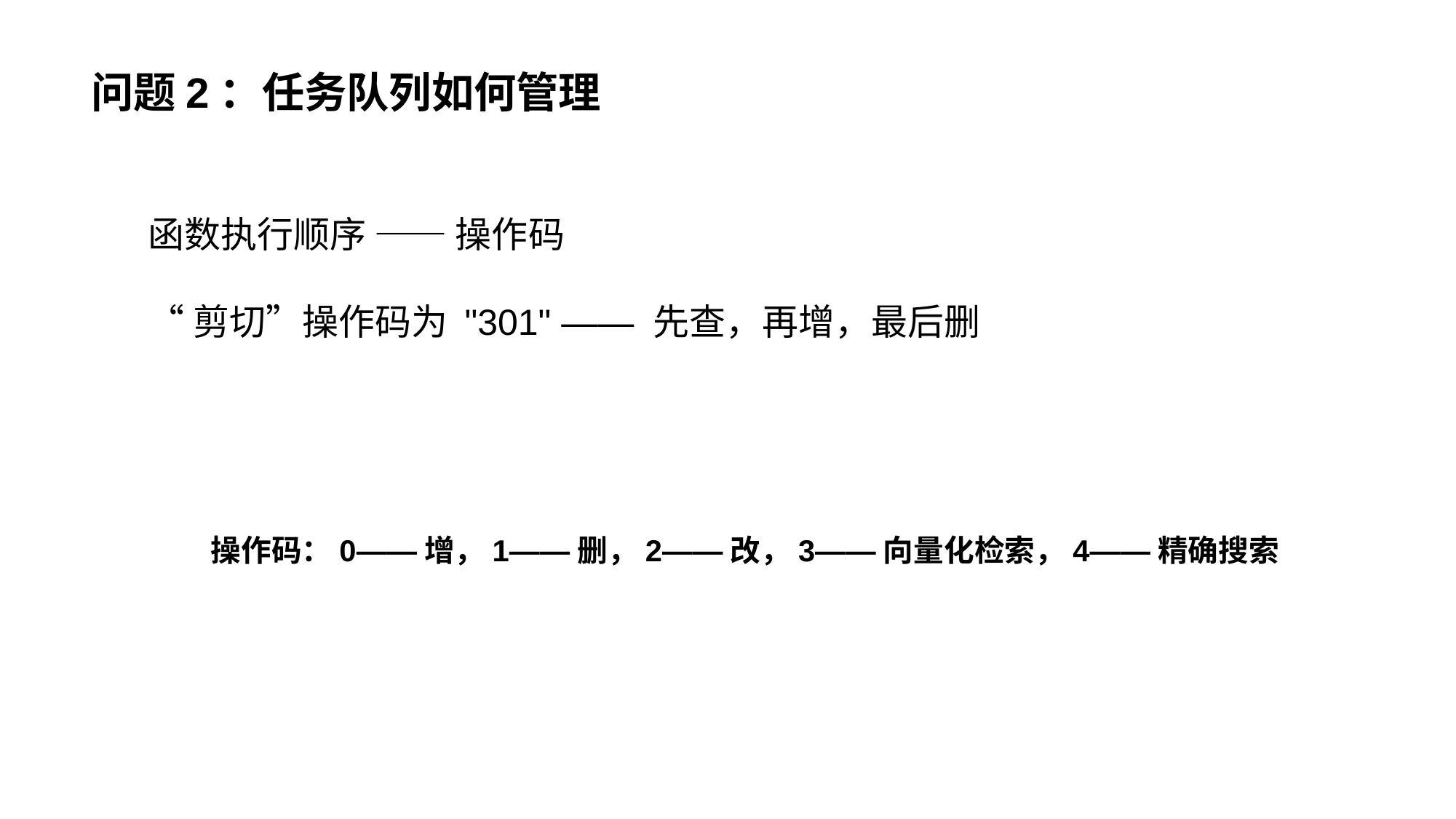

# 问题2：任务队列如何管理
函数执行顺序 —— 操作码

“剪切”操作码为 "301" —— 先查，再增，最后删
操作码：0——增，1——删，2——改，3——向量化检索，4——精确搜索
27